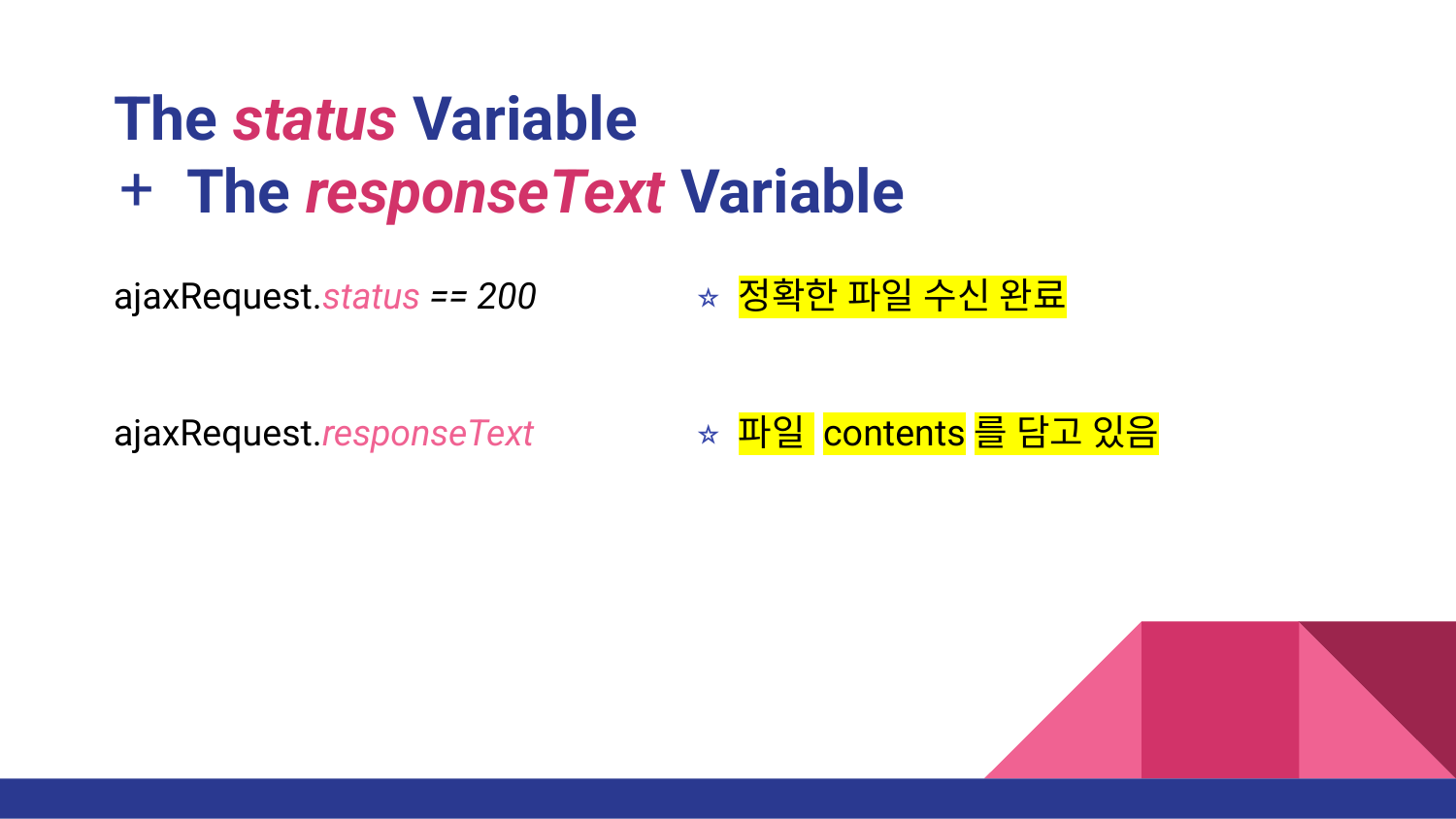

# The status Variable
The responseText Variable
ajaxRequest.status == 200 		⭐ 정확한 파일 수신 완료

ajaxRequest.responseText 		⭐ 파일 contents를 담고 있음